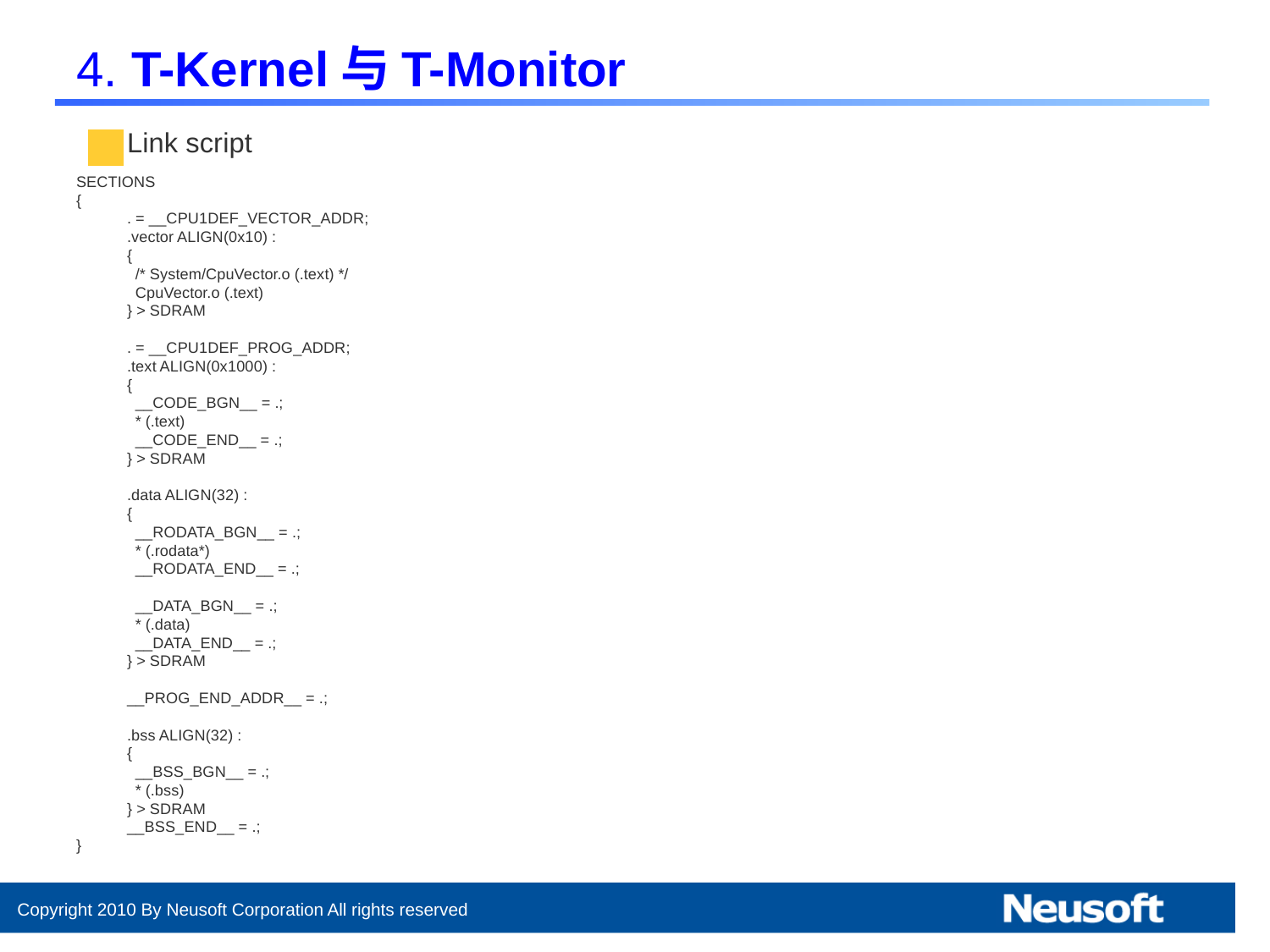

# 4. T-Kernel与T-Monitor
Link script

SECTIONS
{
	. = __CPU1DEF_VECTOR_ADDR;
	.vector ALIGN(0x10) :
	{
	  /* System/CpuVector.o (.text) */
	  CpuVector.o (.text)
	} > SDRAM

	. = __CPU1DEF_PROG_ADDR;
	.text ALIGN(0x1000) :
	{
	  __CODE_BGN__ = .;
	  * (.text)
	  __CODE_END__ = .;
	} > SDRAM

	.data ALIGN(32) :
	{
	  __RODATA_BGN__ = .;
	  * (.rodata*)
	  __RODATA_END__ = .;

	  __DATA_BGN__ = .;
	  * (.data)
	  __DATA_END__ = .;
	} > SDRAM

	__PROG_END_ADDR__ = .;

	.bss ALIGN(32) :
	{
	  __BSS_BGN__ = .;
	  * (.bss)
	} > SDRAM
	__BSS_END__ = .;
}